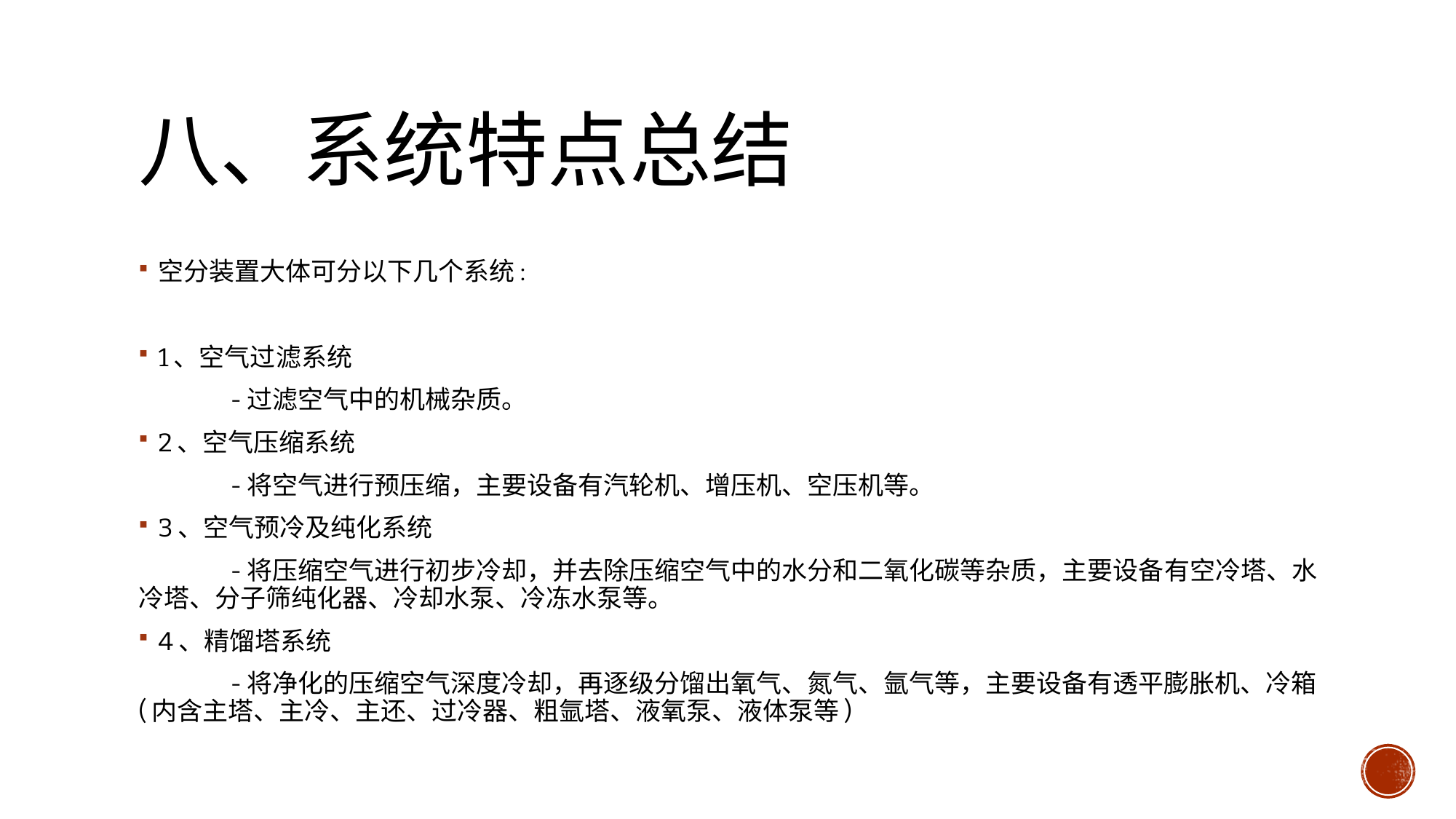

# 八、系统特点总结
空分装置大体可分以下几个系统:

1、空气过滤系统
	-过滤空气中的机械杂质。
2、空气压缩系统
	-将空气进行预压缩，主要设备有汽轮机、增压机、空压机等。
3、空气预冷及纯化系统
	-将压缩空气进行初步冷却，并去除压缩空气中的水分和二氧化碳等杂质，主要设备有空冷塔、水冷塔、分子筛纯化器、冷却水泵、冷冻水泵等。
4、精馏塔系统
	-将净化的压缩空气深度冷却，再逐级分馏出氧气、氮气、氩气等，主要设备有透平膨胀机、冷箱(内含主塔、主冷、主还、过冷器、粗氩塔、液氧泵、液体泵等)